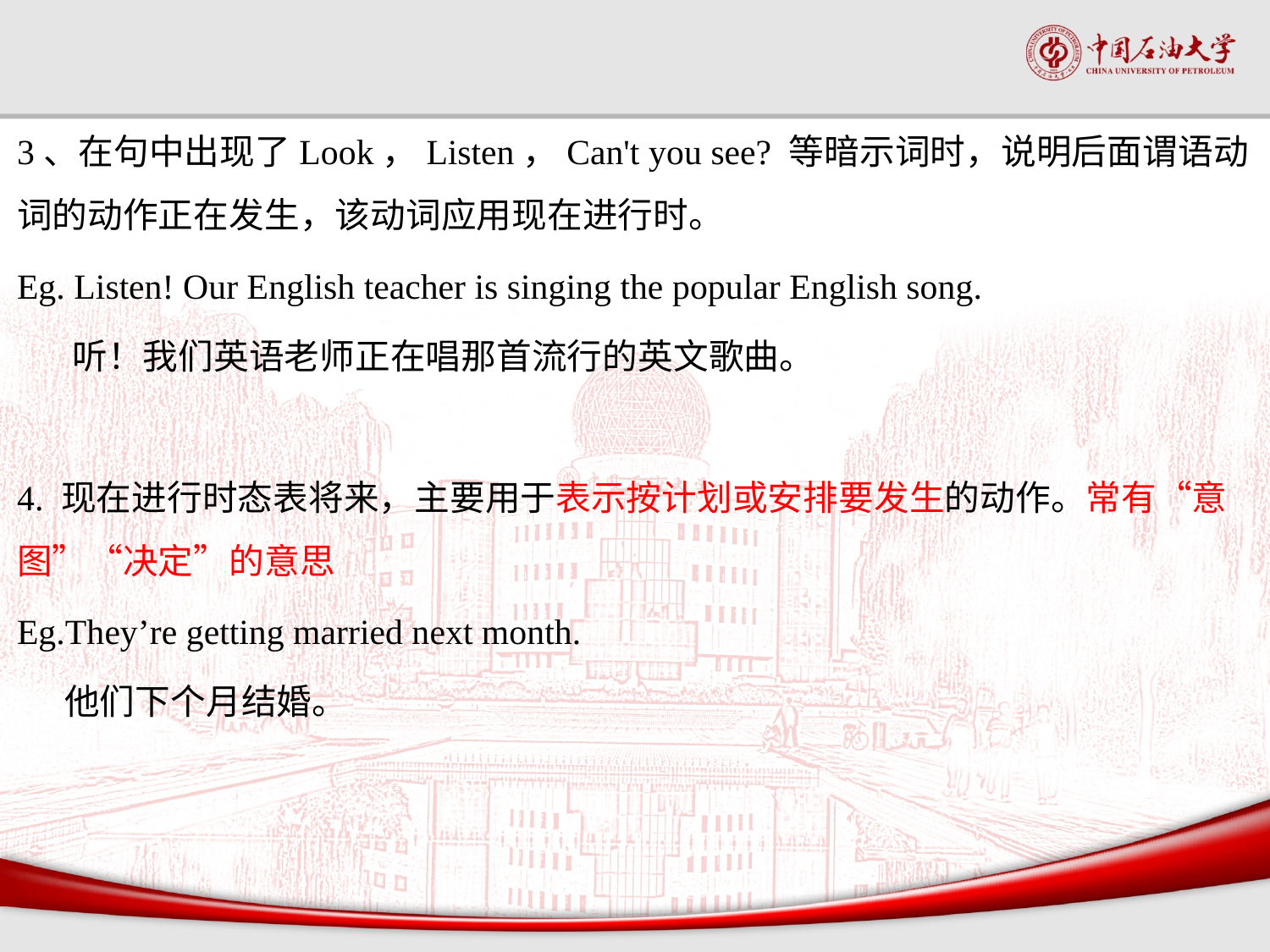

#
3、在句中出现了Look，Listen，Can't you see? 等暗示词时，说明后面谓语动词的动作正在发生，该动词应用现在进行时。
Eg. Listen! Our English teacher is singing the popular English song.
      听！我们英语老师正在唱那首流行的英文歌曲。

4. 现在进行时态表将来，主要用于表示按计划或安排要发生的动作。常有“意图”“决定”的意思
Eg.They’re getting married next month.
     他们下个月结婚。